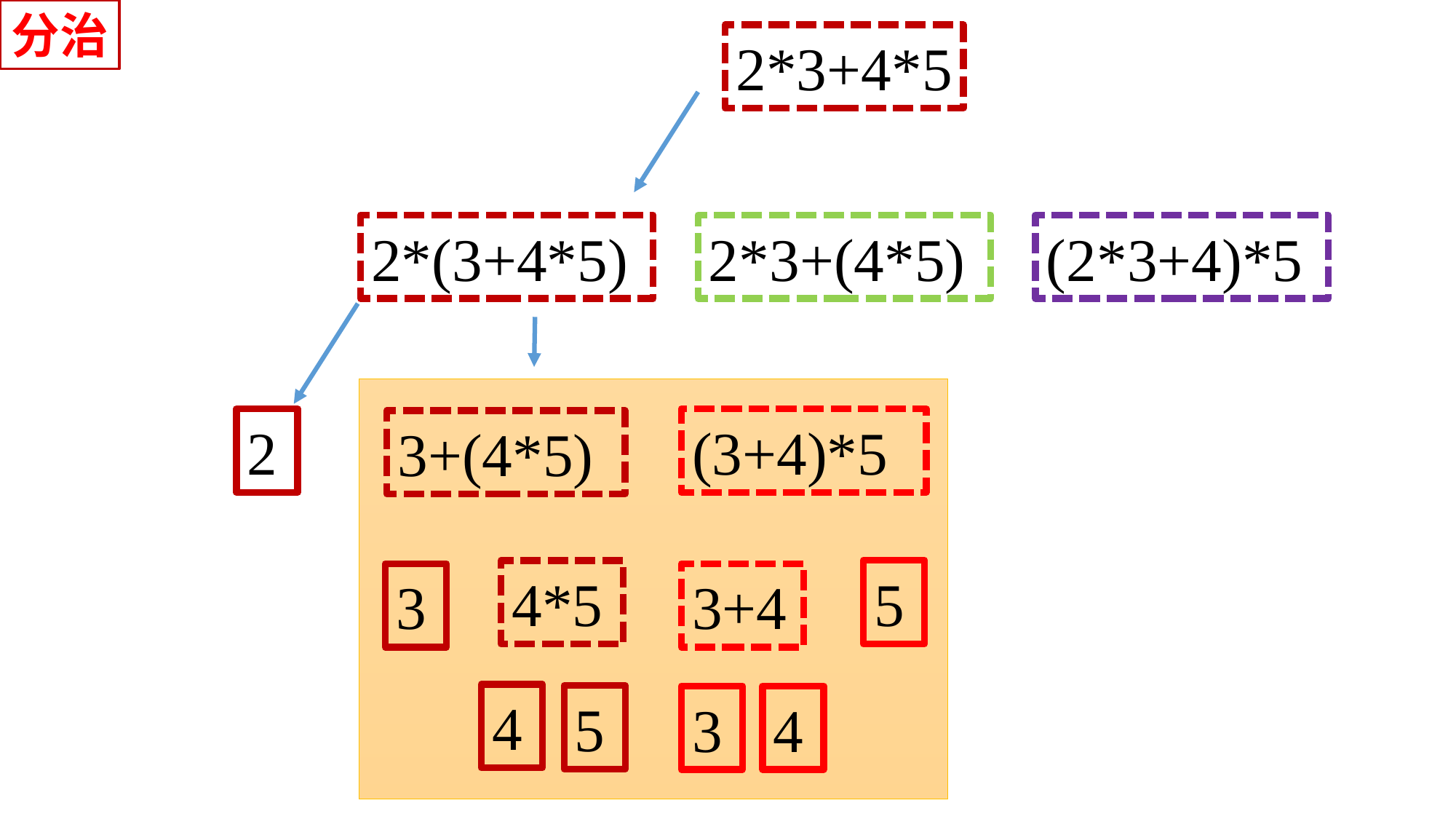

分治
2*3+4*5
2*(3+4*5)
2*3+(4*5)
(2*3+4)*5

2
(3+4)*5
3+(4*5)
5
4*5
3
3+4
4
5
3
4